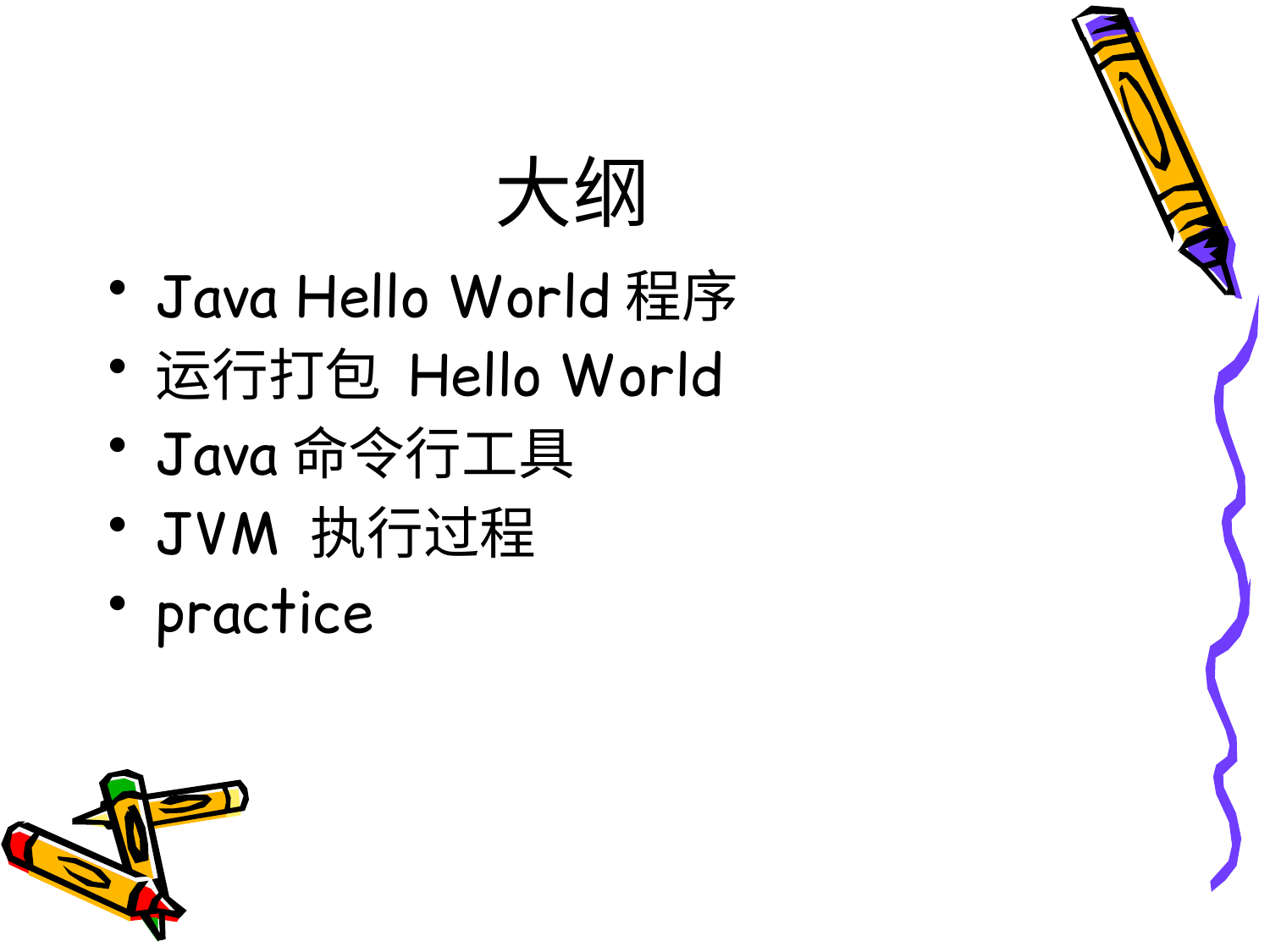

# 大纲
Java Hello World程序
运行打包 Hello World
Java命令行工具
JVM 执行过程
practice